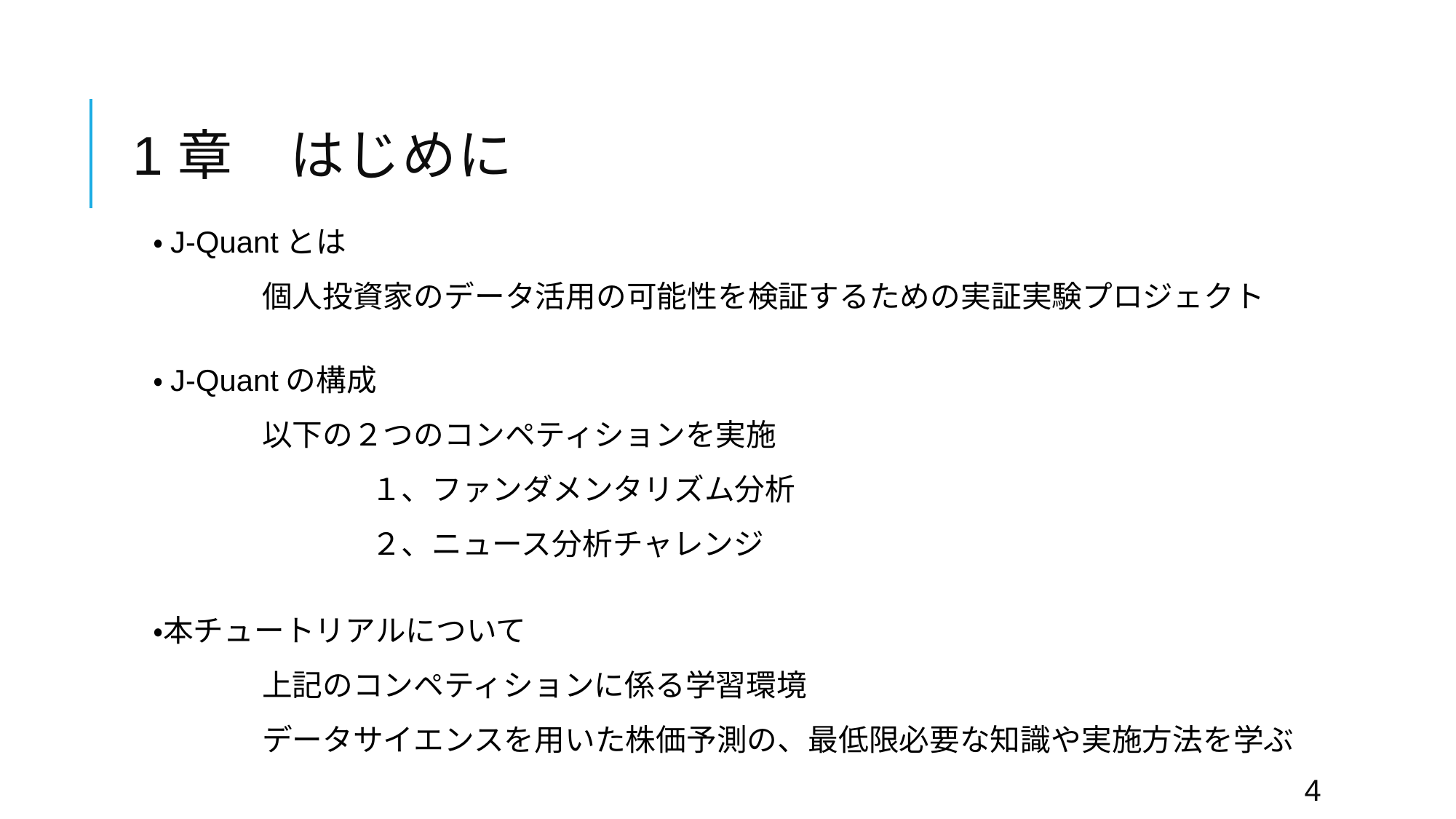

# 1章　はじめに
・J-Quantとは
	個人投資家のデータ活用の可能性を検証するための実証実験プロジェクト
・J-Quantの構成
	以下の２つのコンペティションを実施
		１、ファンダメンタリズム分析
		２、ニュース分析チャレンジ
・本チュートリアルについて
	上記のコンペティションに係る学習環境
	データサイエンスを用いた株価予測の、最低限必要な知識や実施方法を学ぶ
4